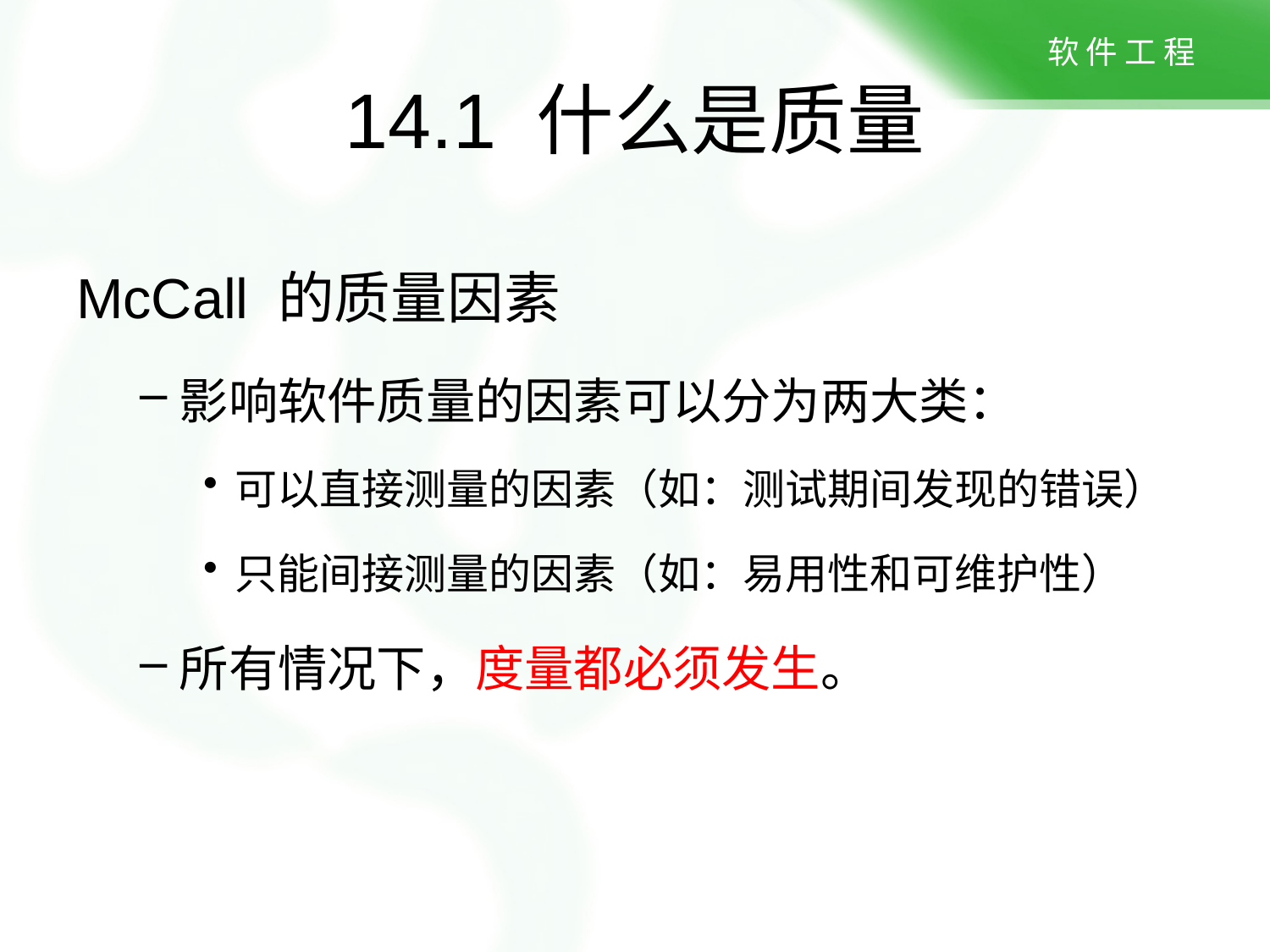

# 14.1 什么是质量
McCall 的质量因素
影响软件质量的因素可以分为两大类：
可以直接测量的因素（如：测试期间发现的错误）
只能间接测量的因素（如：易用性和可维护性）
所有情况下，度量都必须发生。